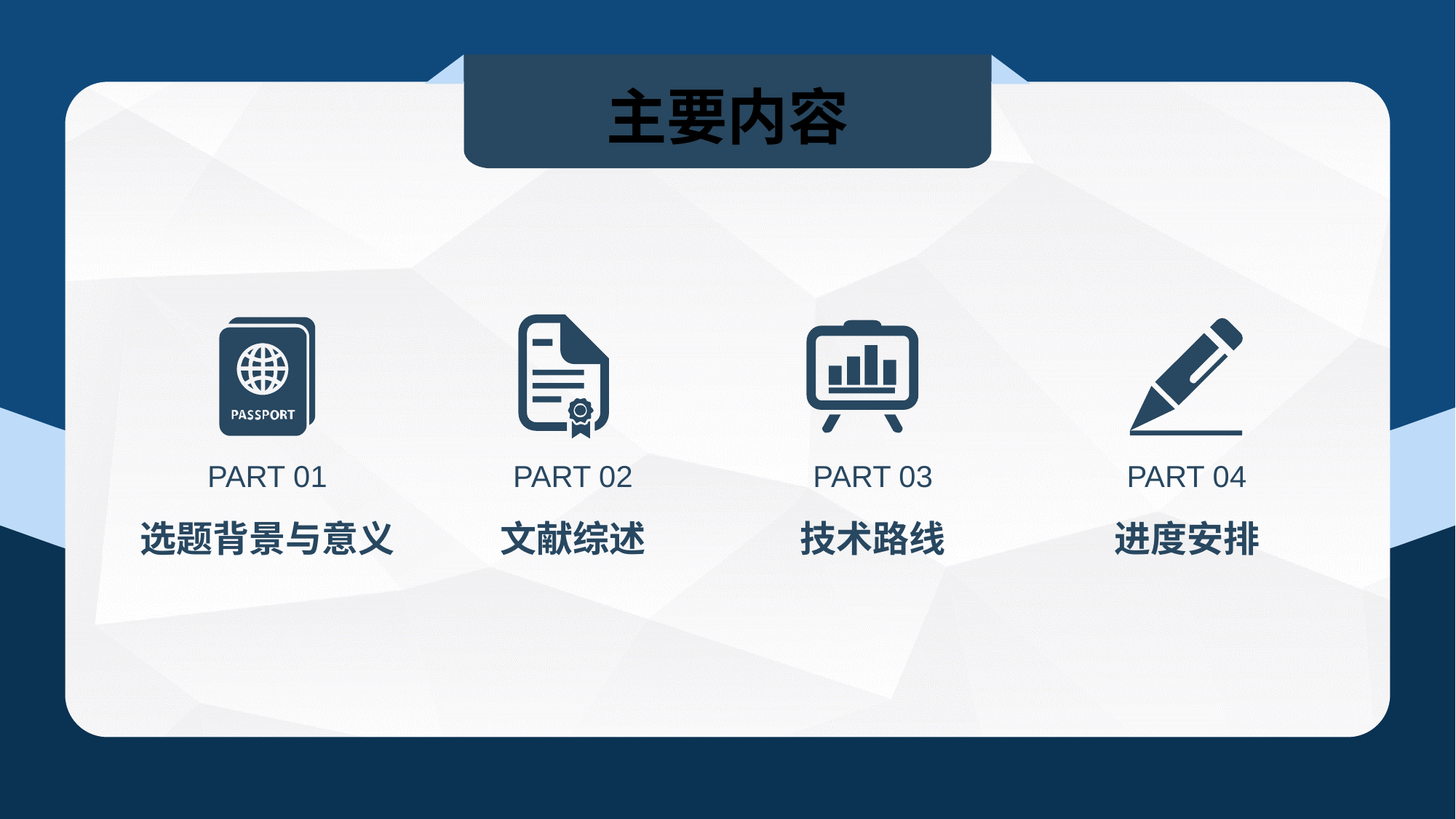

主要内容

PART 01
PART 02
PART 03
PART 04
选题背景与意义
文献综述
技术路线
进度安排